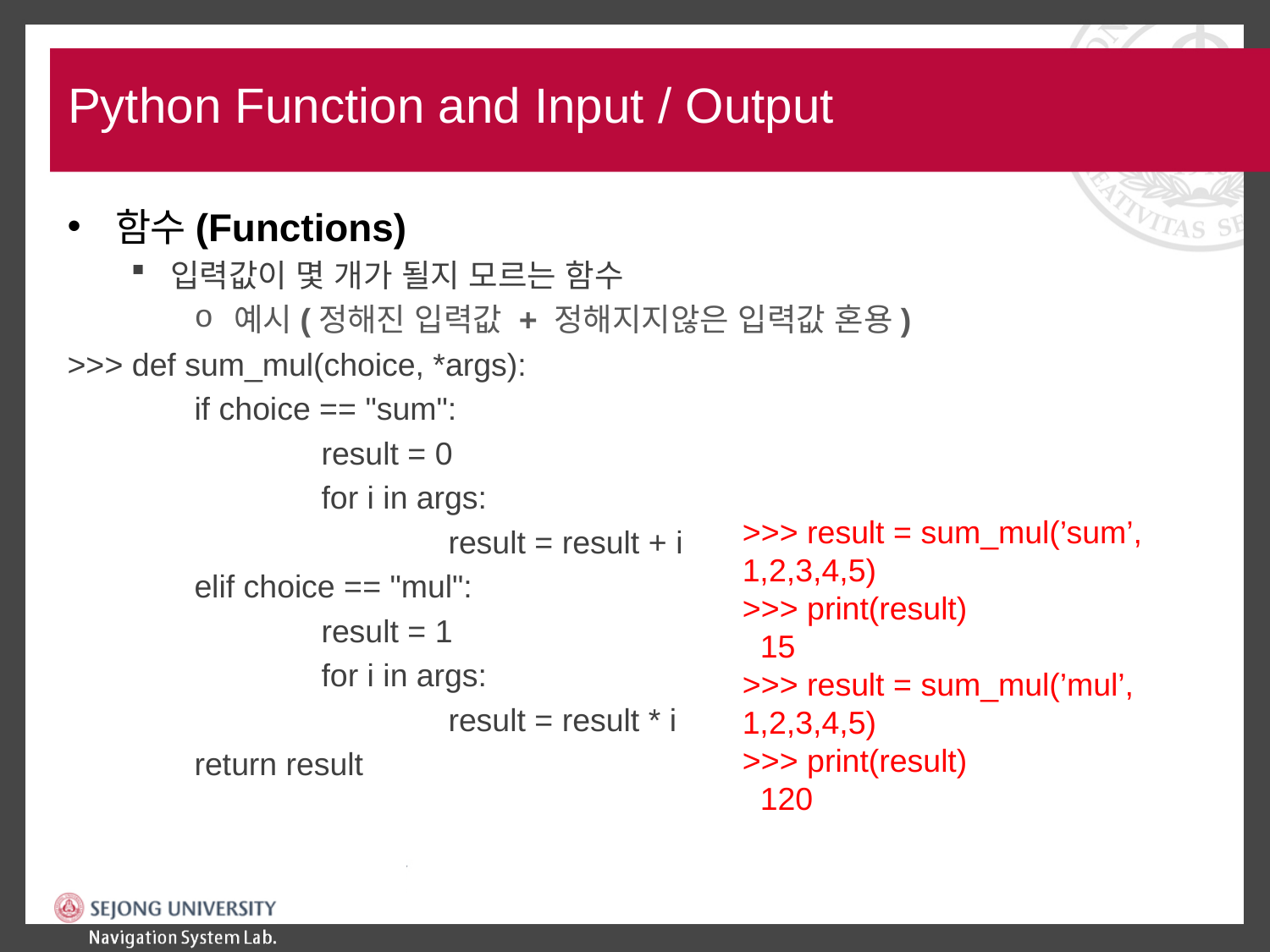

# Python Function and Input / Output
함수(Functions)
입력값이 몇 개가 될지 모르는 함수
예시(정해진 입력값 + 정해지지않은 입력값 혼용)
>>> def sum_mul(choice, *args):
	if choice == "sum":
		result = 0
		for i in args:
			result = result + i
	elif choice == "mul":
		result = 1
		for i in args:
			result = result * i
	return result

>>> result = sum_mul(’sum’, 1,2,3,4,5)
>>> print(result)
  15
>>> result = sum_mul(’mul’, 1,2,3,4,5)
>>> print(result)
  120